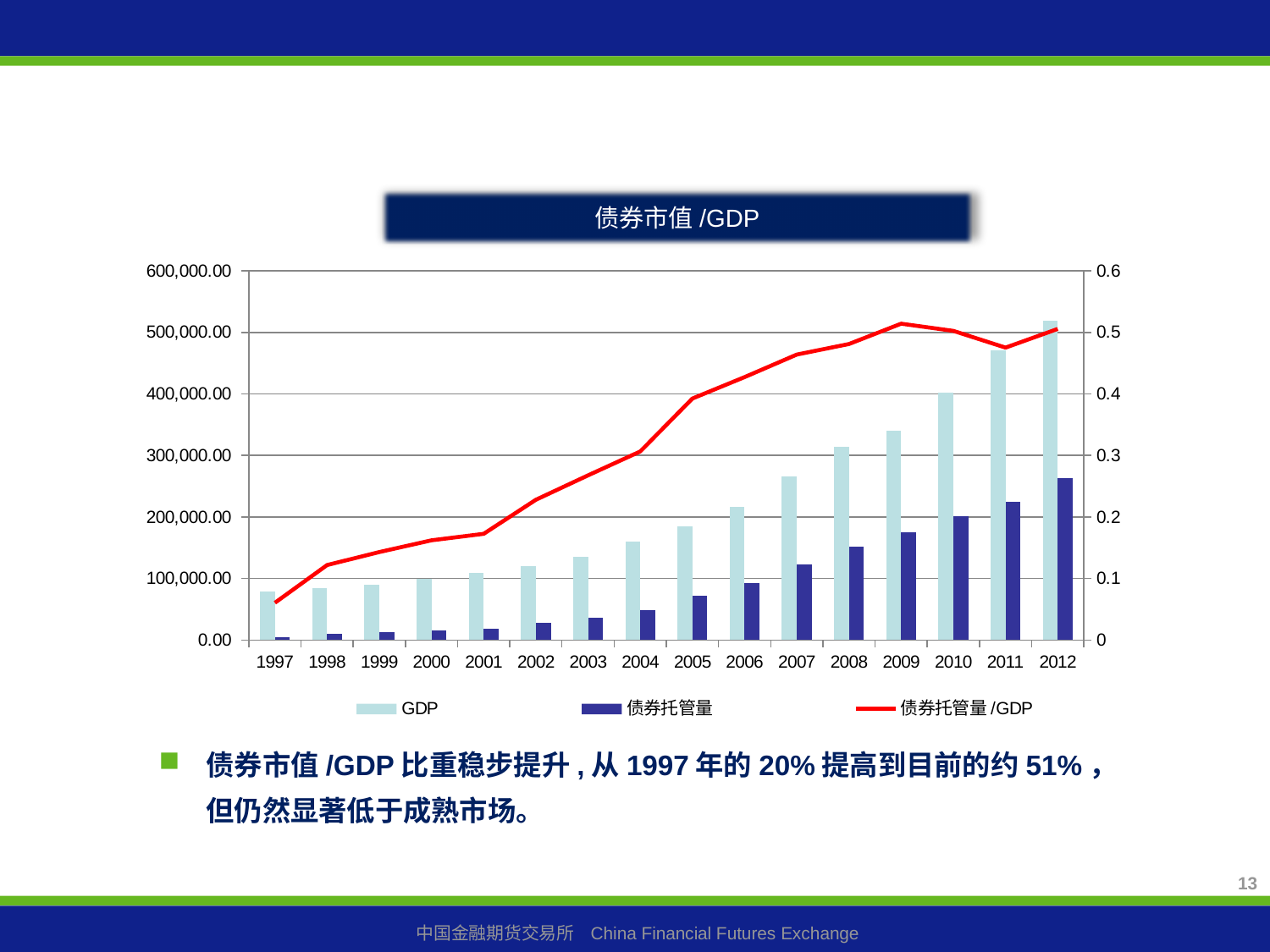

债券市值/GDP

### Chart

| Category |  |  |  |
|---|---|---|---|
| 1997 | 78973.03 | 4780.0 | 0.0605269925694886 |
| 1998 | 84402.28 | 10285.0 | 0.12185689770465917 |
| 1999 | 89677.05 | 12818.0 | 0.14293512108170414 |
| 2000 | 99214.55 | 16077.0 | 0.1620427648968827 |
| 2001 | 109655.17000000022 | 18931.0 | 0.1726411987688314 |
| 2002 | 120332.69 | 27429.0 | 0.2279430468977309 |
| 2003 | 135822.76 | 36359.0 | 0.2676944570998263 |
| 2004 | 159878.34 | 49009.0 | 0.3065393348467338 |
| 2005 | 184937.4 | 72592.07 | 0.39252238865691963 |
| 2006 | 216314.4 | 92452.08 | 0.4273967891180634 |
| 2007 | 265810.3 | 123338.56 | 0.46400970917981876 |
| 2008 | 314045.4 | 151102.26 | 0.48114782130227135 |
| 2009 | 340902.81 | 175294.7 | 0.514207260421231 |
| 2010 | 401512.8 | 201747.96 | 0.5024695601236109 |
| 2011 | 471563.7 | 224150.44 | 0.4753343821842109 |
| 2012 | 519322.0 | 262599.0 | 0.5056573763483948 |
债券市值/GDP比重稳步提升,从1997年的20%提高到目前的约51%，但仍然显著低于成熟市场。

13